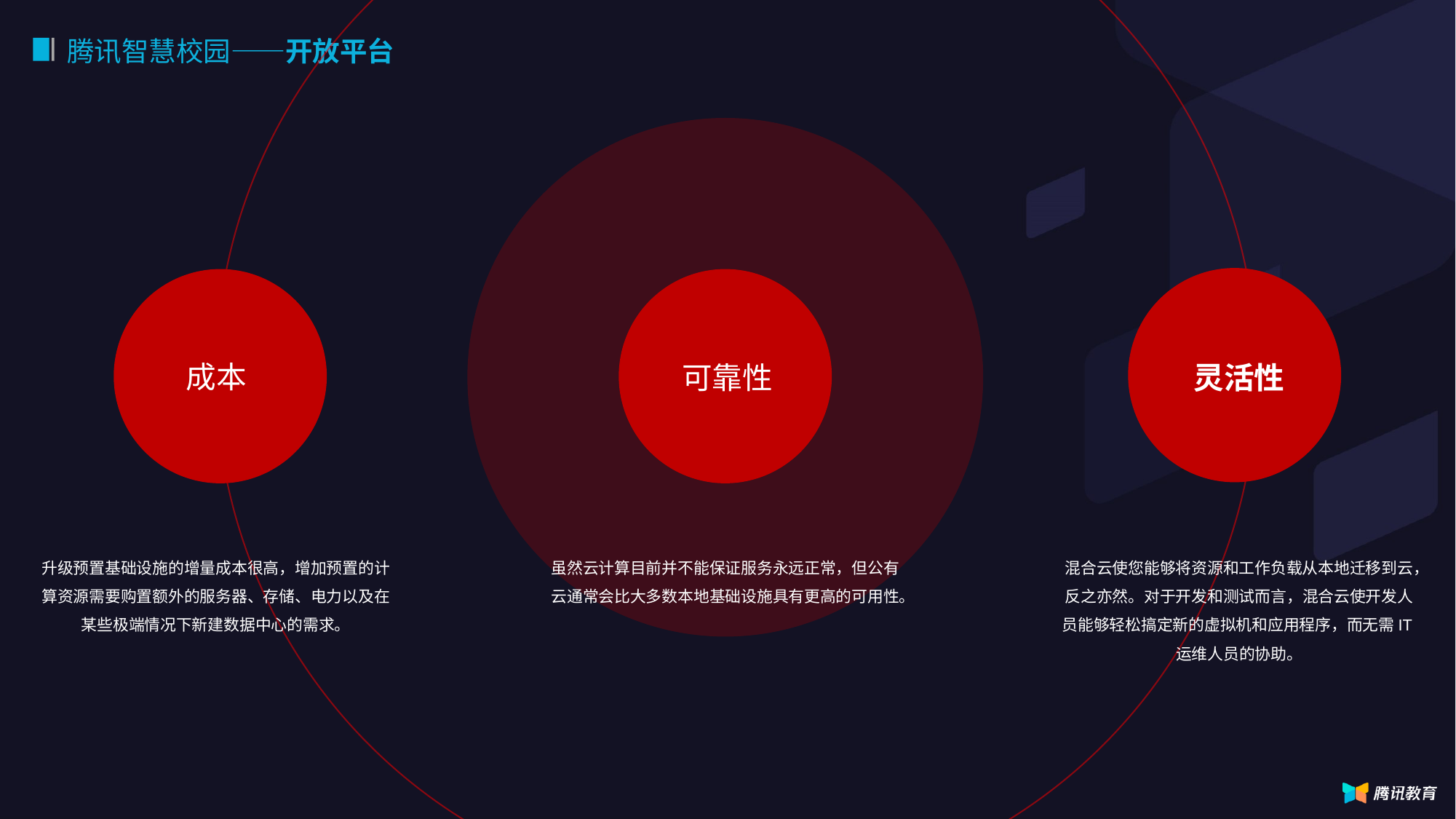

可靠性
混合云使您能够将资源和工作负载从本地迁移到云，反之亦然。对于开发和测试而言，混合云使开发人员能够轻松搞定新的虚拟机和应用程序，而无需IT运维人员的协助。
虽然云计算目前并不能保证服务永远正常，但公有云通常会比大多数本地基础设施具有更高的可用性。
升级预置基础设施的增量成本很高，增加预置的计算资源需要购置额外的服务器、存储、电力以及在某些极端情况下新建数据中心的需求。
成本
灵活性
腾讯智慧校园——开放平台